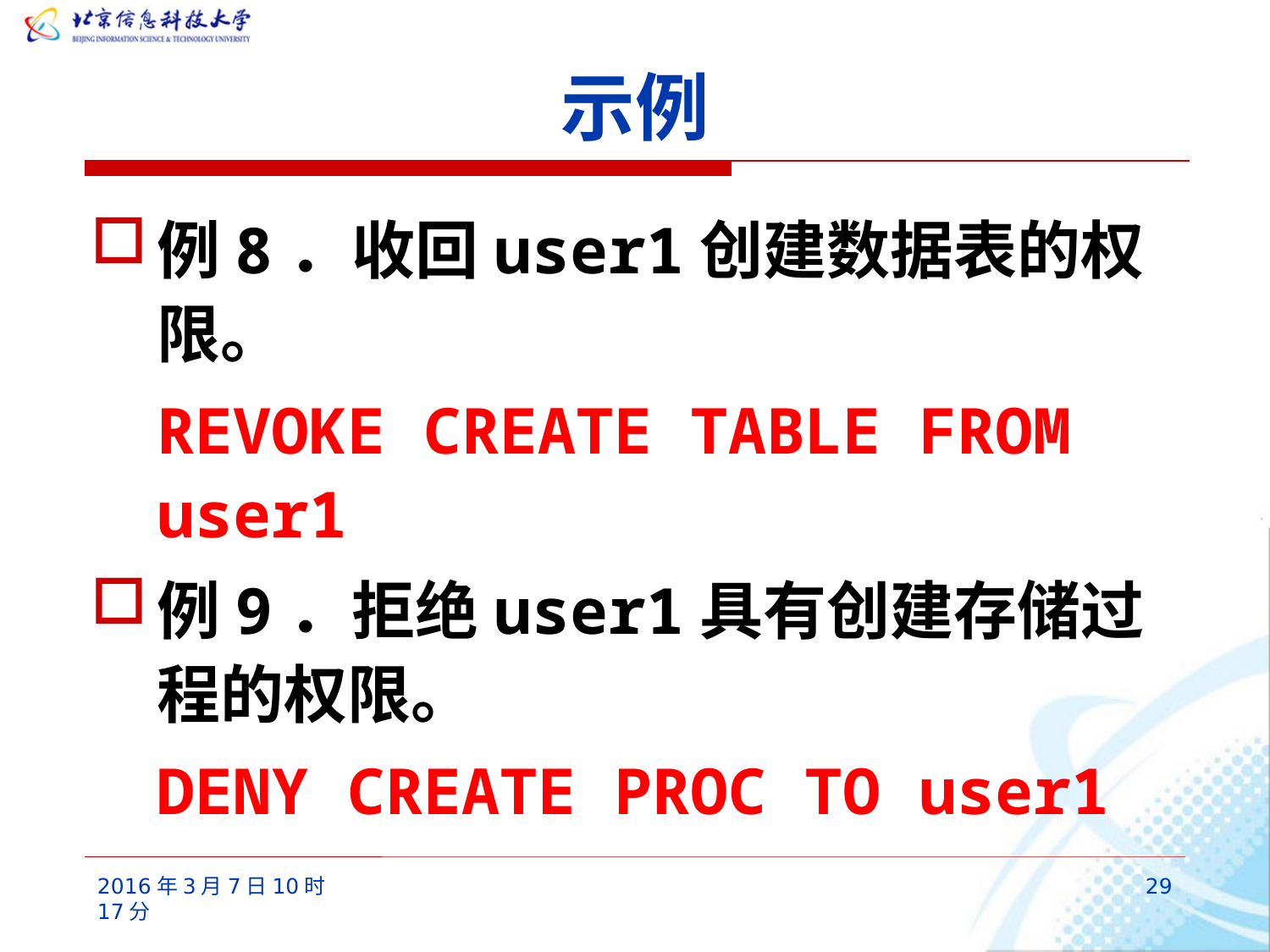

# 示例
例8．收回user1创建数据表的权限。
	REVOKE CREATE TABLE FROM user1
例9．拒绝user1具有创建存储过程的权限。
	DENY CREATE PROC TO user1
2016年3月7日10时17分
29